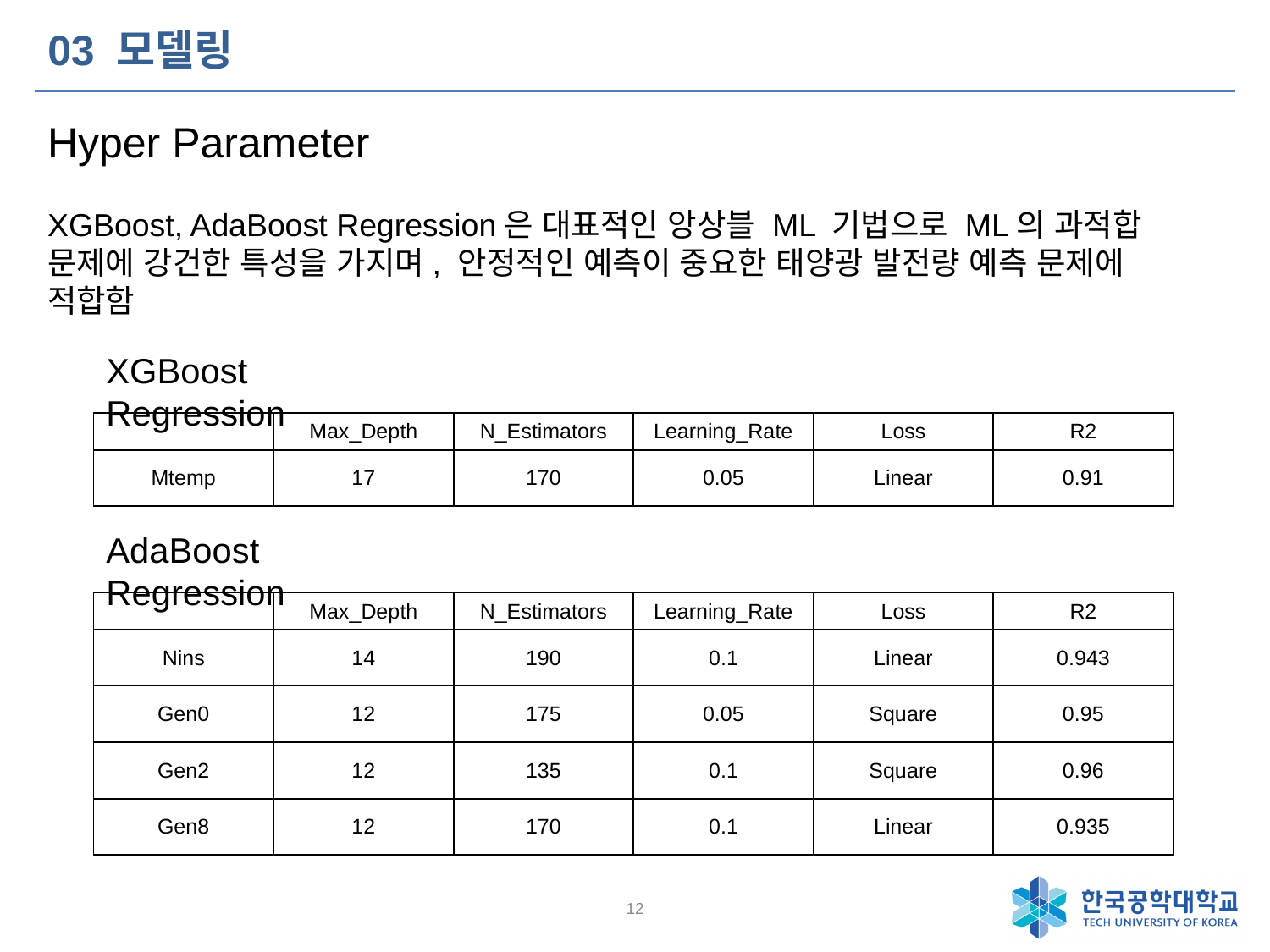

# 03 모델링
Hyper Parameter
XGBoost, AdaBoost Regression은 대표적인 앙상블 ML 기법으로 ML의 과적합 문제에 강건한 특성을 가지며, 안정적인 예측이 중요한 태양광 발전량 예측 문제에 적합함
XGBoost Regression
|  | Max\_Depth | N\_Estimators | Learning\_Rate | Loss | R2 |
| --- | --- | --- | --- | --- | --- |
| Mtemp | 17 | 170 | 0.05 | Linear | 0.91 |
AdaBoost Regression
|  | Max\_Depth | N\_Estimators | Learning\_Rate | Loss | R2 |
| --- | --- | --- | --- | --- | --- |
| Nins | 14 | 190 | 0.1 | Linear | 0.943 |
| Gen0 | 12 | 175 | 0.05 | Square | 0.95 |
| Gen2 | 12 | 135 | 0.1 | Square | 0.96 |
| Gen8 | 12 | 170 | 0.1 | Linear | 0.935 |
12